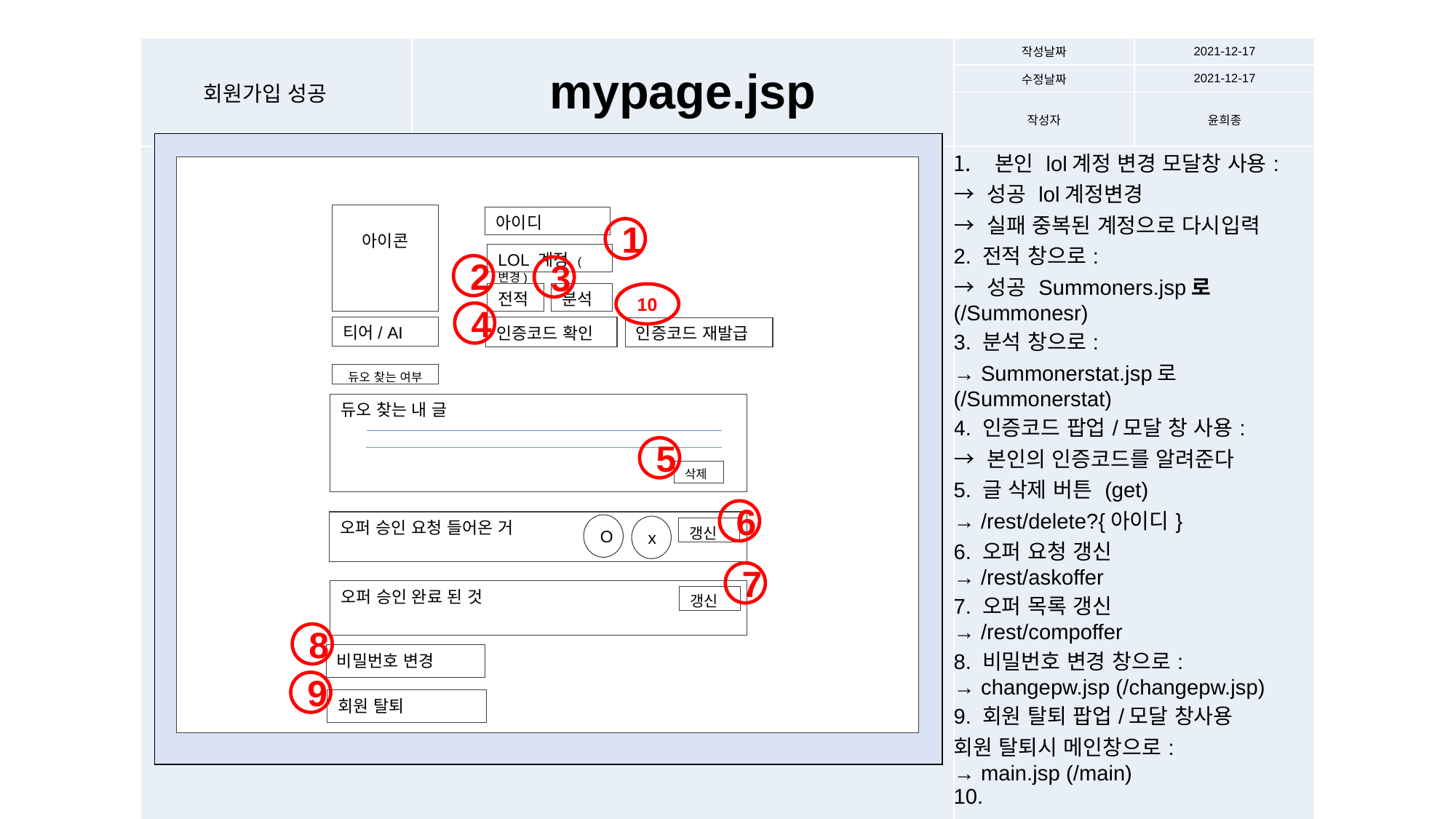

| 회원가입 성공 | mypage.jsp | 작성날짜 | 2021-12-17 |
| --- | --- | --- | --- |
|  |  | 수정날짜 | 2021-12-17 |
|  |  | 작성자 | 윤희종 |
|  |  | 본인 lol계정 변경 모달창 사용: → 성공 lol계정변경 → 실패 중복된 계정으로 다시입력 2. 전적 창으로: → 성공 Summoners.jsp로 (/Summonesr) 3. 분석 창으로: → Summonerstat.jsp로 (/Summonerstat) 4. 인증코드 팝업/모달 창 사용: → 본인의 인증코드를 알려준다 5. 글 삭제 버튼 (get) → /rest/delete?{아이디} 6. 오퍼 요청 갱신 → /rest/askoffer 7. 오퍼 목록 갱신 → /rest/compoffer 8. 비밀번호 변경 창으로: → changepw.jsp (/changepw.jsp) 9. 회원 탈퇴 팝업/모달 창사용 회원 탈퇴시 메인창으로: → main.jsp (/main) 10. |  |

아이콘
아이디
1

LOL 계정 (변경)
2
3
전적
분석
10
4
티어/ AI
인증코드 확인
인증코드 재발급
듀오 찾는 여부
듀오 찾는 내 글

5
삭제
6
오퍼 승인 요청 들어온 거
O
x
갱신
2
7

오퍼 승인 완료 된 것
갱신
8
3
비밀번호 변경
9
회원 탈퇴